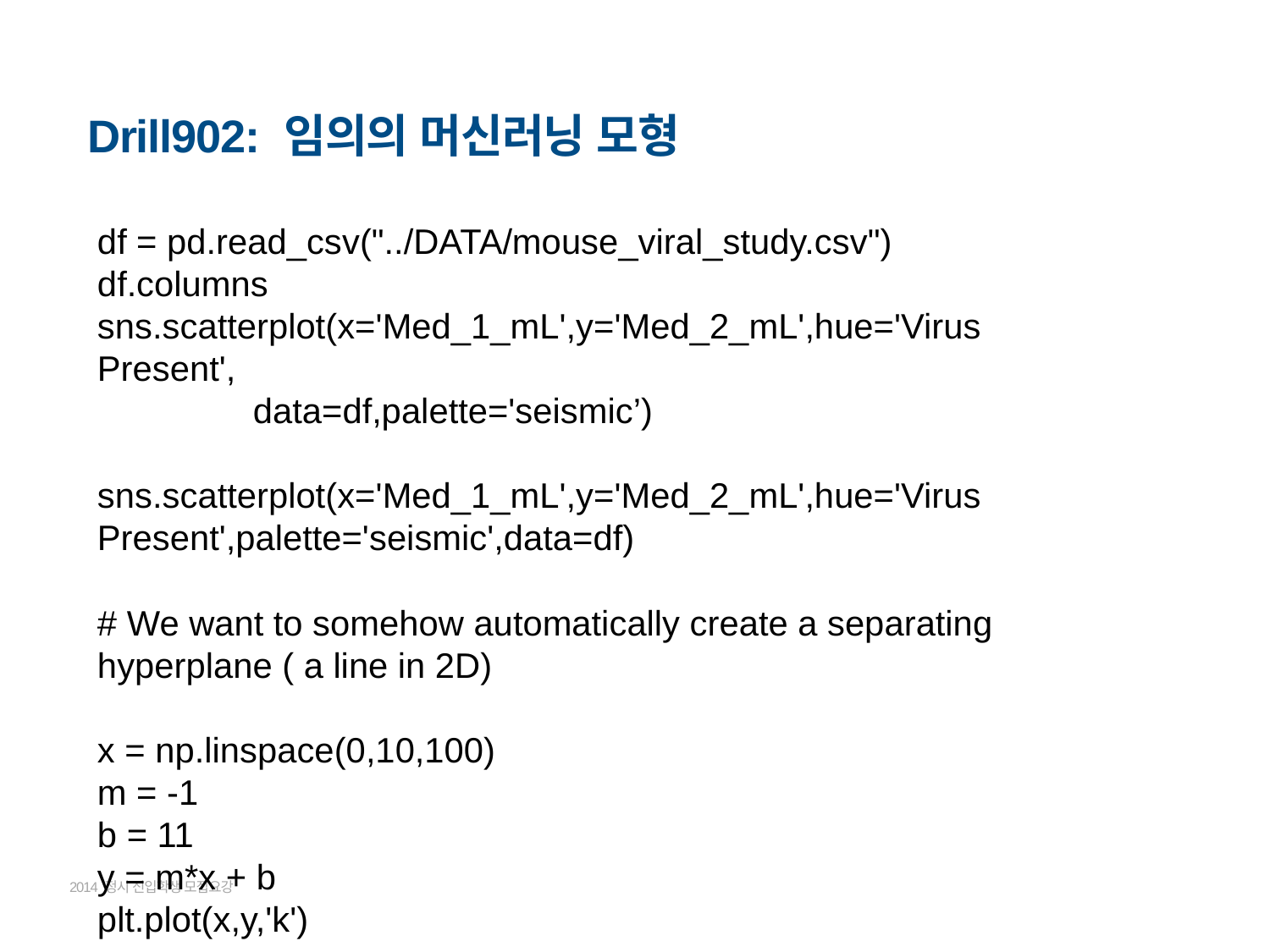

Drill902: 임의의 머신러닝 모형

df = pd.read_csv("../DATA/mouse_viral_study.csv")
df.columns
sns.scatterplot(x='Med_1_mL',y='Med_2_mL',hue='Virus Present',
                data=df,palette='seismic’)

sns.scatterplot(x='Med_1_mL',y='Med_2_mL',hue='Virus Present',palette='seismic',data=df)

# We want to somehow automatically create a separating hyperplane ( a line in 2D)

x = np.linspace(0,10,100)
m = -1
b = 11
y = m*x + b
plt.plot(x,y,'k')
2014 정시 신입학생 모집요강